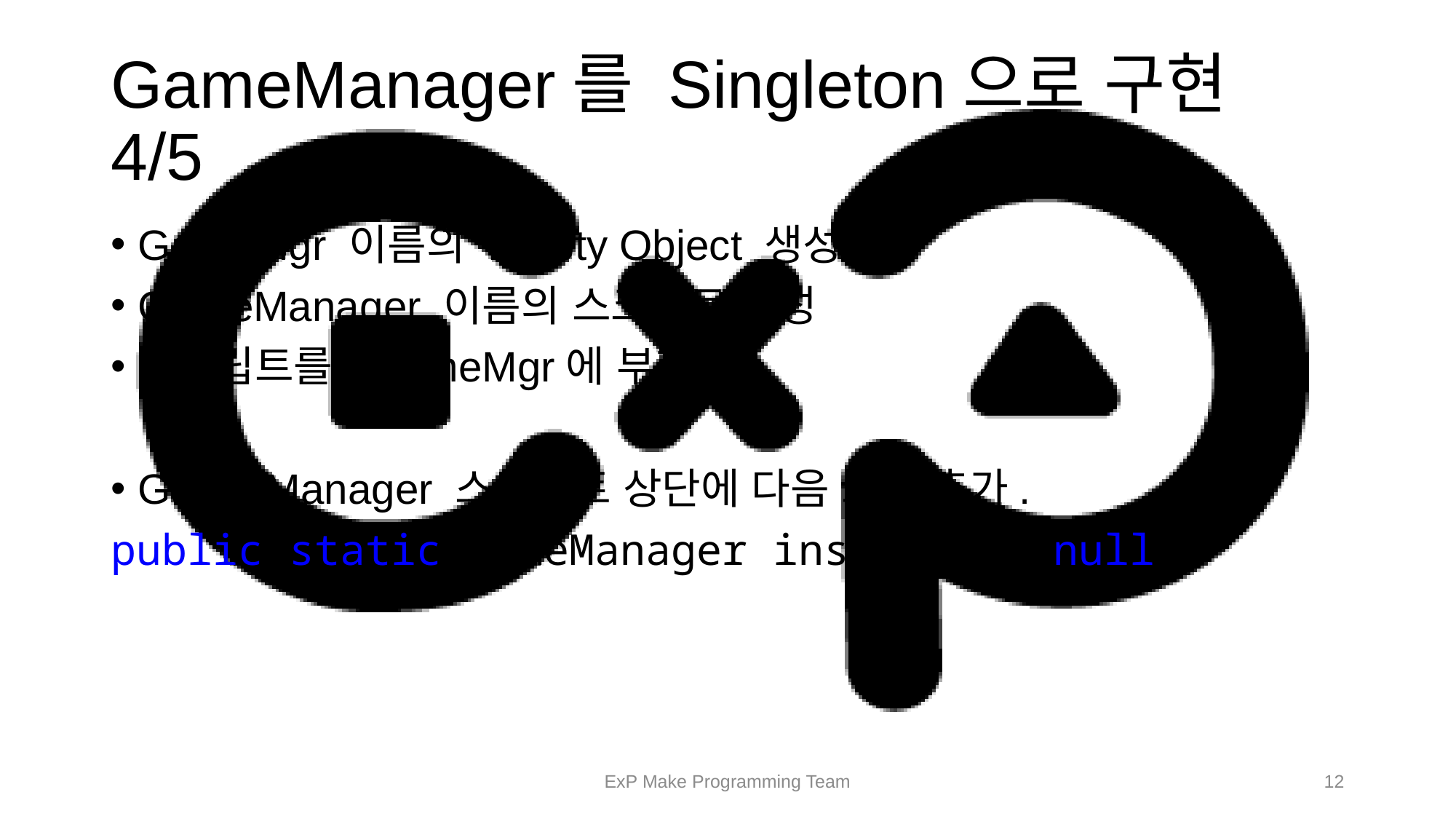

# GameManager를 Singleton으로 구현 4/5
GameMgr 이름의 Empty Object 생성
GameManager 이름의 스크립트 생성
스크립트를  GameMgr에 부착.

Game Manager 스크립트 상단에 다음 코드 추가.
public static GameManager instance = null;
ExP Make Programming Team
12